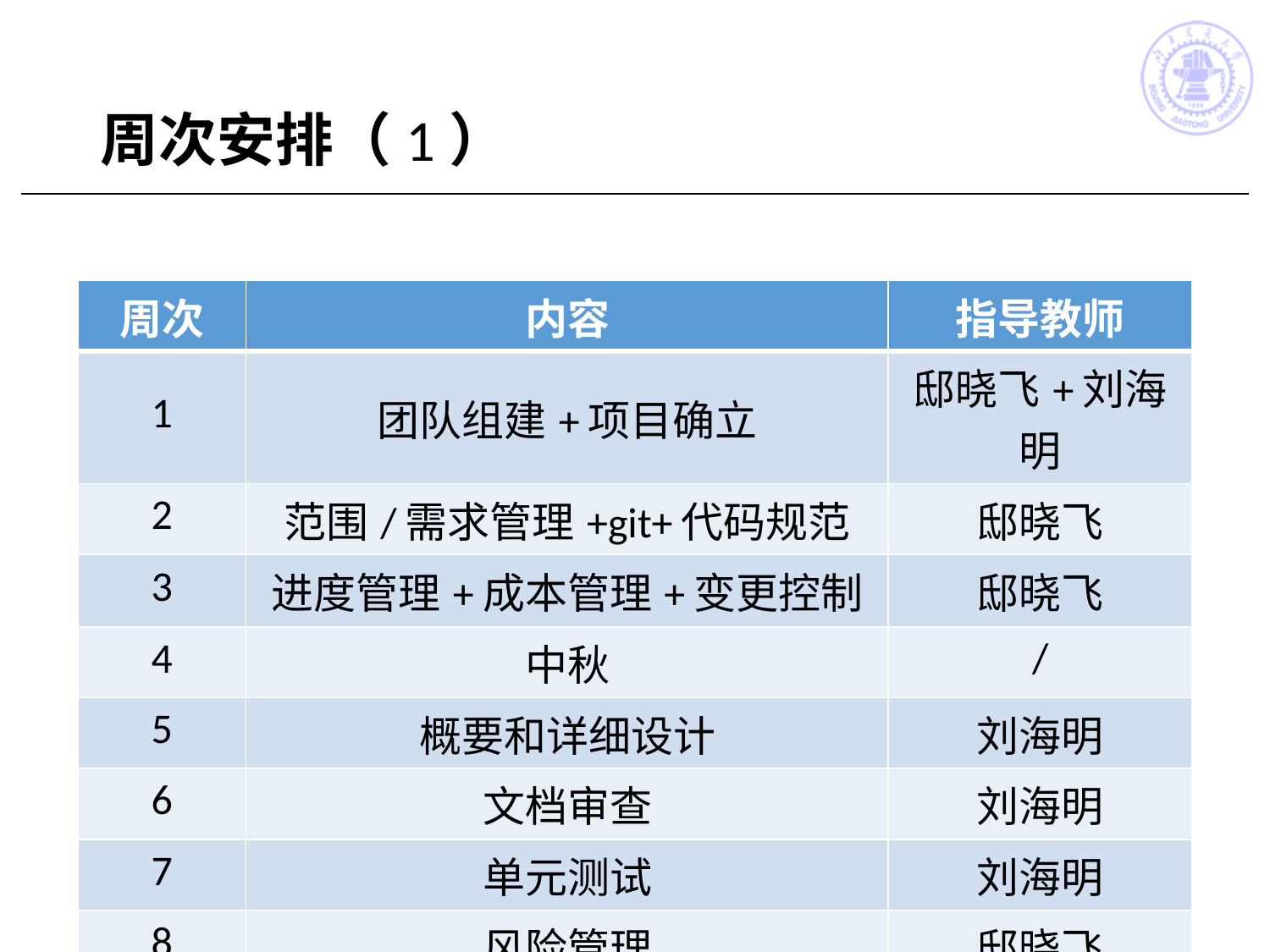

# 周次安排（1）
| 周次 | 内容 | 指导教师 |
| --- | --- | --- |
| 1 | 团队组建+项目确立 | 邸晓飞+刘海明 |
| 2 | 范围/需求管理+git+代码规范 | 邸晓飞 |
| 3 | 进度管理+成本管理+变更控制 | 邸晓飞 |
| 4 | 中秋 | / |
| 5 | 概要和详细设计 | 刘海明 |
| 6 | 文档审查 | 刘海明 |
| 7 | 单元测试 | 刘海明 |
| 8 | 风险管理 | 邸晓飞 |